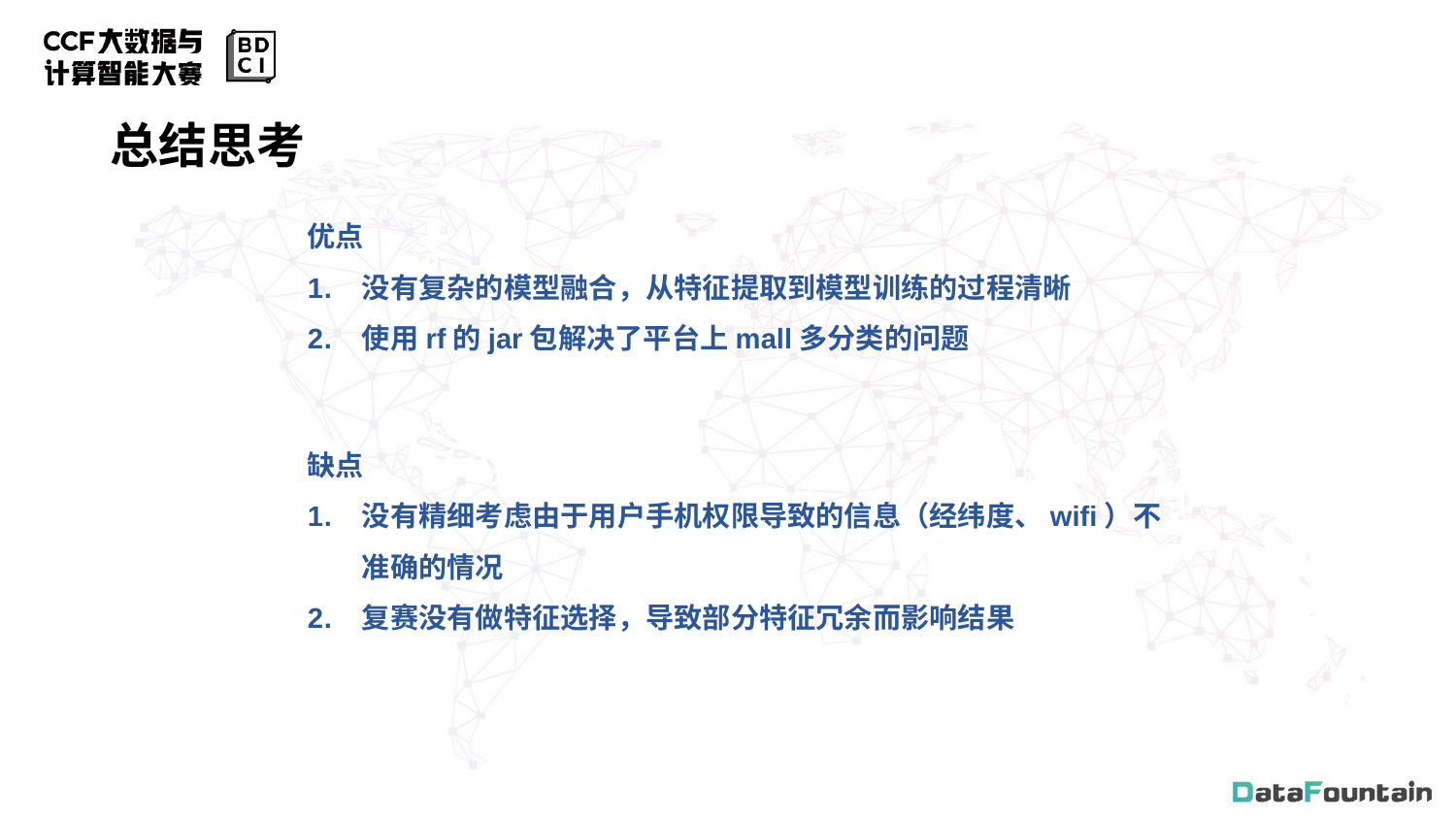

总结思考

优点
没有复杂的模型融合，从特征提取到模型训练的过程清晰
使用rf的jar包解决了平台上mall多分类的问题
缺点
没有精细考虑由于用户手机权限导致的信息（经纬度、wifi）不准确的情况
复赛没有做特征选择，导致部分特征冗余而影响结果